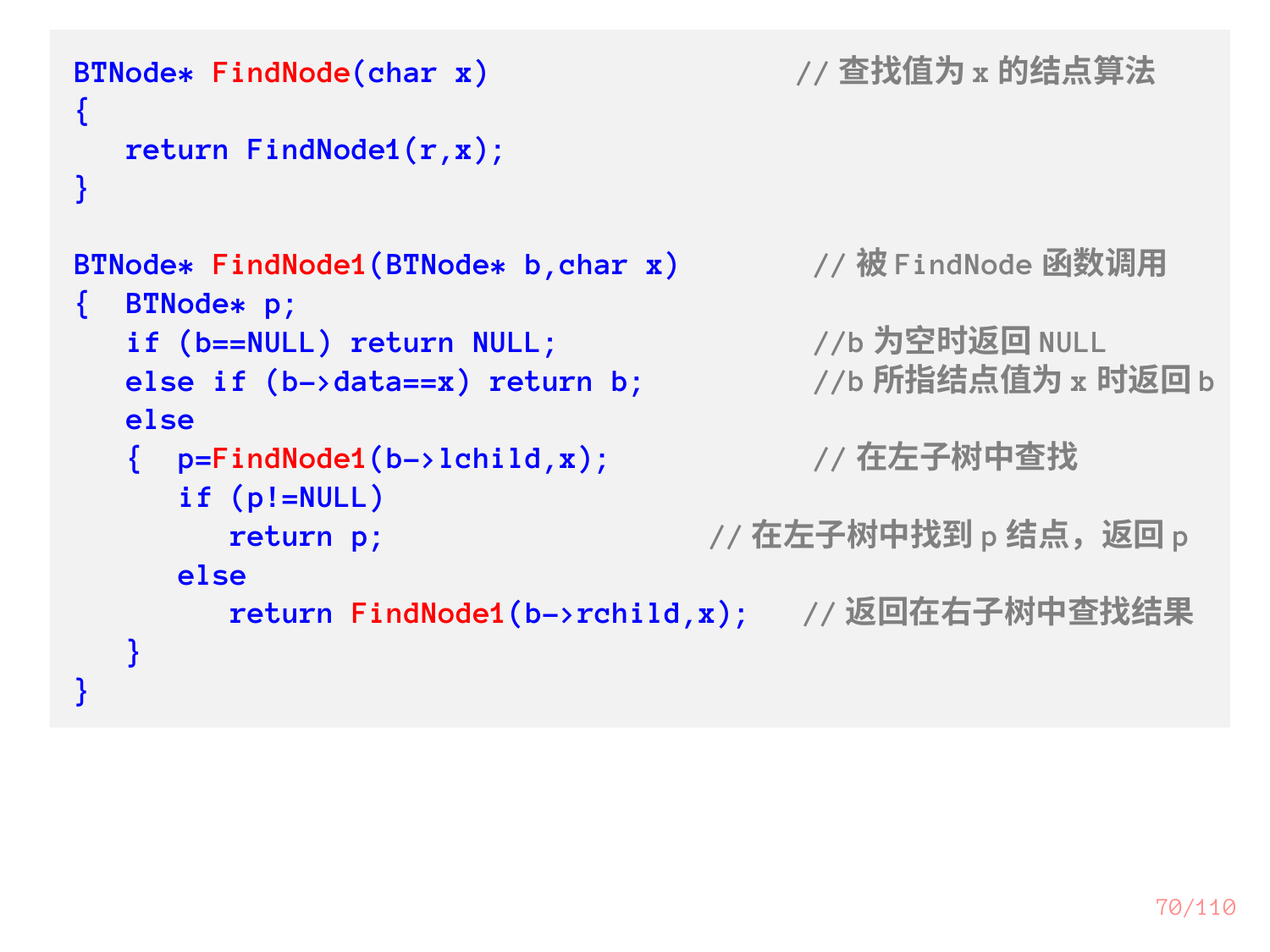

BTNode* FindNode(char x)		     //查找值为x的结点算法
{
   return FindNode1(r,x);
}
BTNode* FindNode1(BTNode* b,char x)	      //被FindNode函数调用
{  BTNode* p;
   if (b==NULL) return NULL;		      //b为空时返回NULL
   else if (b->data==x) return b;	      //b所指结点值为x时返回b
   else
   {  p=FindNode1(b->lchild,x);	      //在左子树中查找
      if (p!=NULL)
         return p;			//在左子树中找到p结点，返回p
      else
         return FindNode1(b->rchild,x);   //返回在右子树中查找结果
   }
}
70/110